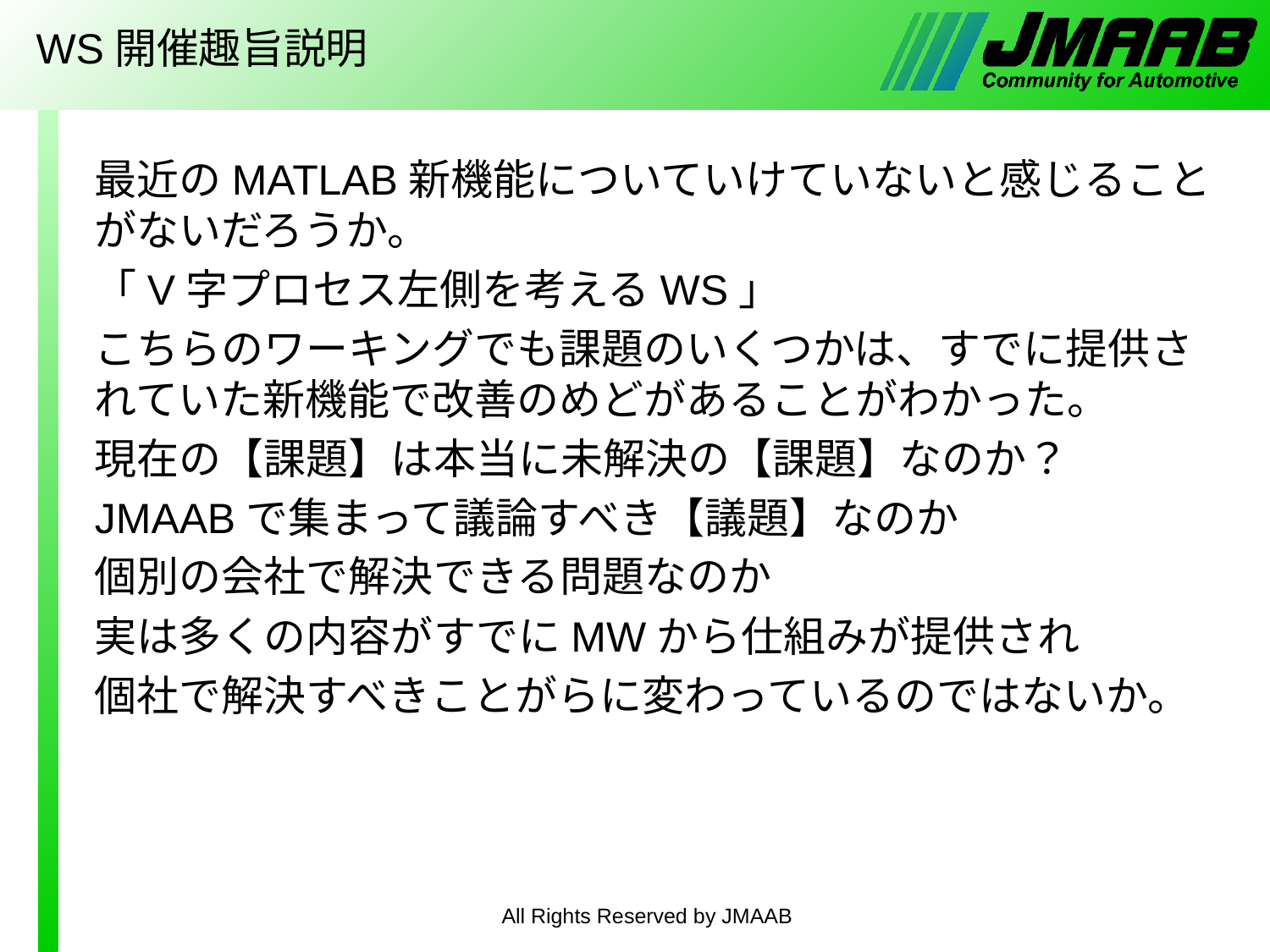

# WS開催趣旨説明
最近のMATLAB新機能についていけていないと感じることがないだろうか。
「V字プロセス左側を考えるWS」
こちらのワーキングでも課題のいくつかは、すでに提供されていた新機能で改善のめどがあることがわかった。
現在の【課題】は本当に未解決の【課題】なのか？
JMAABで集まって議論すべき【議題】なのか
個別の会社で解決できる問題なのか
実は多くの内容がすでにMWから仕組みが提供され
個社で解決すべきことがらに変わっているのではないか。